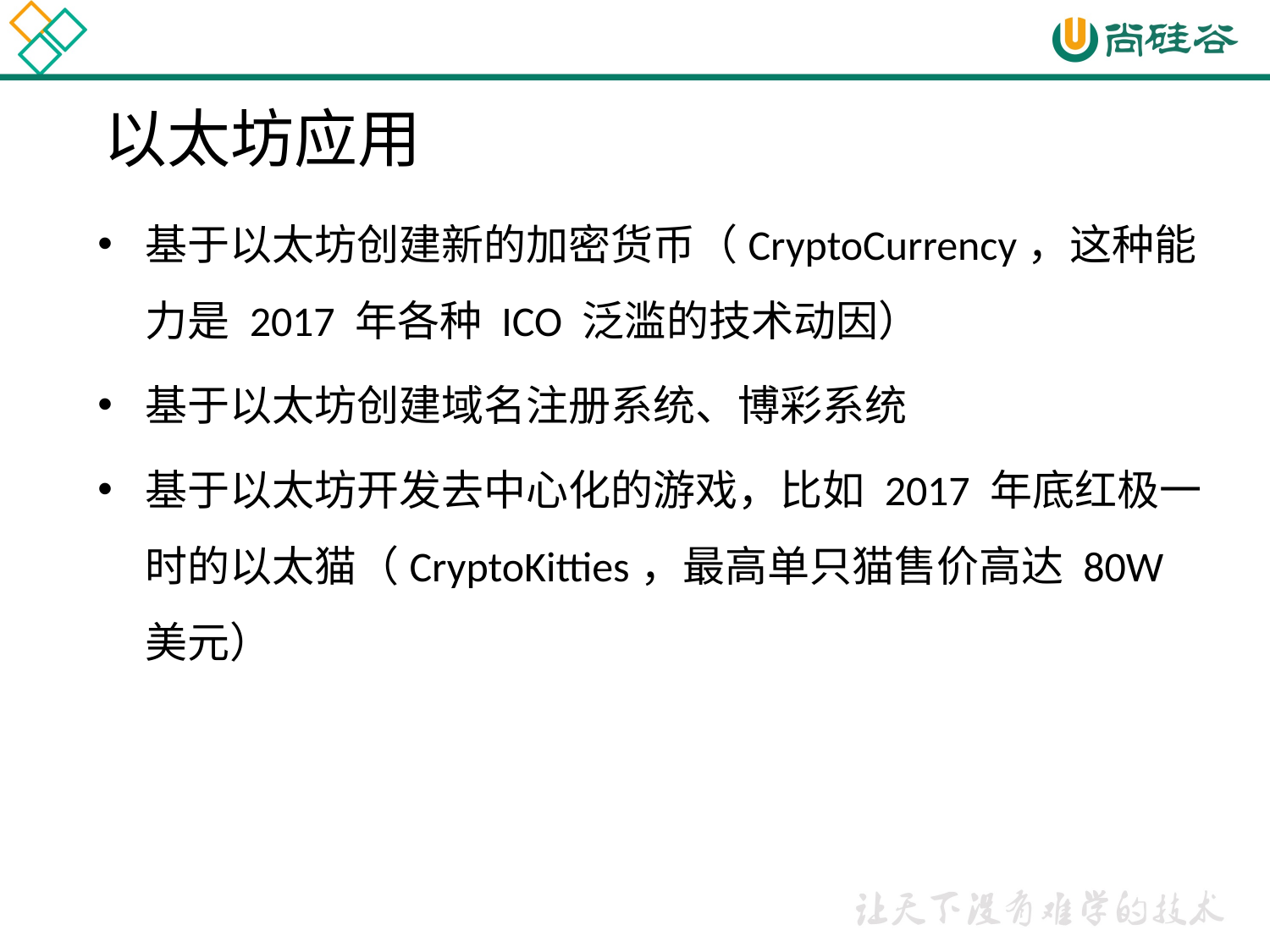

# 以太坊应用
基于以太坊创建新的加密货币（CryptoCurrency，这种能力是 2017 年各种 ICO 泛滥的技术动因）
基于以太坊创建域名注册系统、博彩系统
基于以太坊开发去中心化的游戏，比如 2017 年底红极一时的以太猫（CryptoKitties，最高单只猫售价高达 80W 美元）